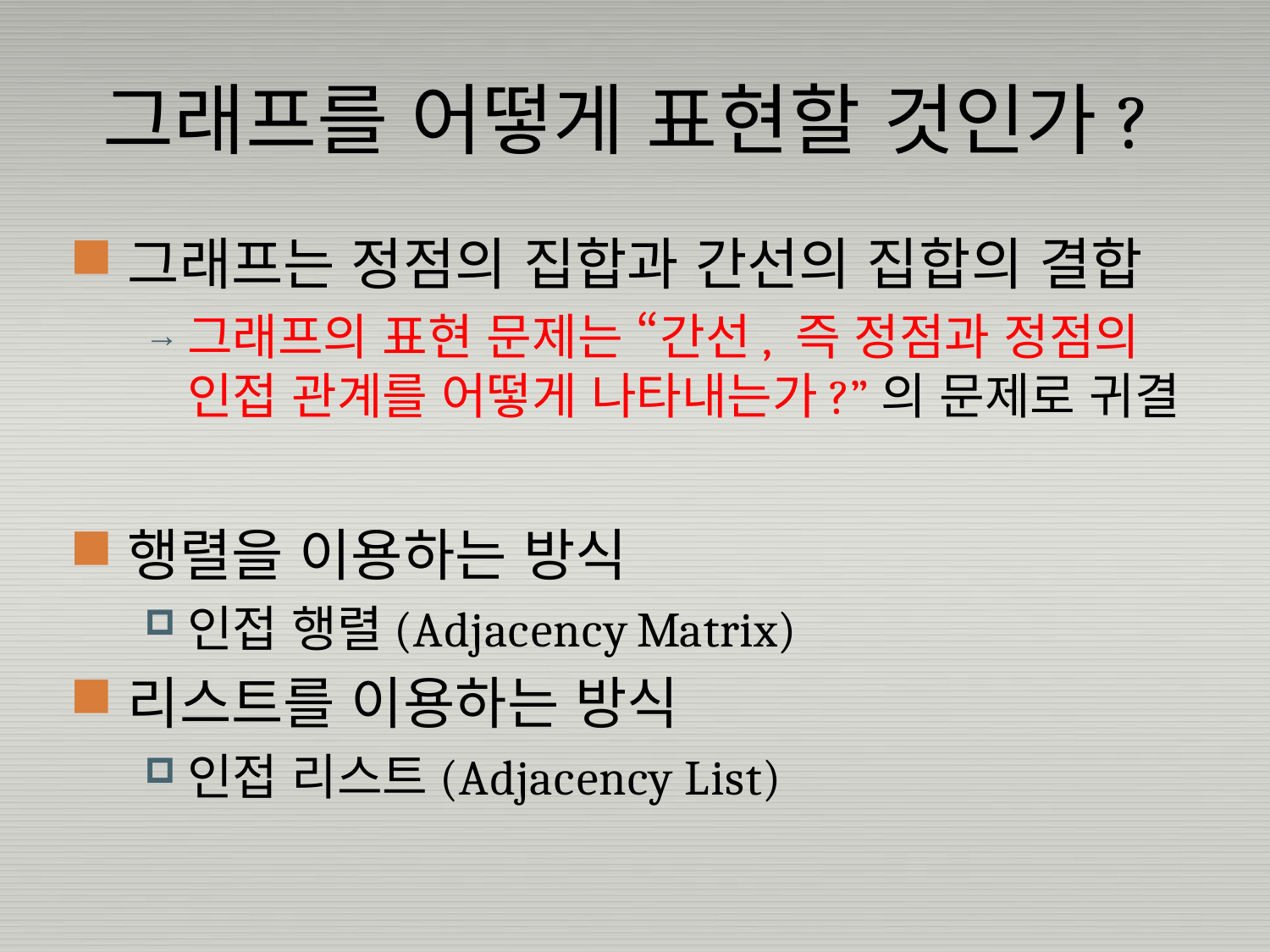

# 그래프를 어떻게 표현할 것인가?
그래프는 정점의 집합과 간선의 집합의 결합
그래프의 표현 문제는 “간선, 즉 정점과 정점의 인접 관계를 어떻게 나타내는가?”의 문제로 귀결

행렬을 이용하는 방식
인접 행렬(Adjacency Matrix)
리스트를 이용하는 방식
인접 리스트(Adjacency List)